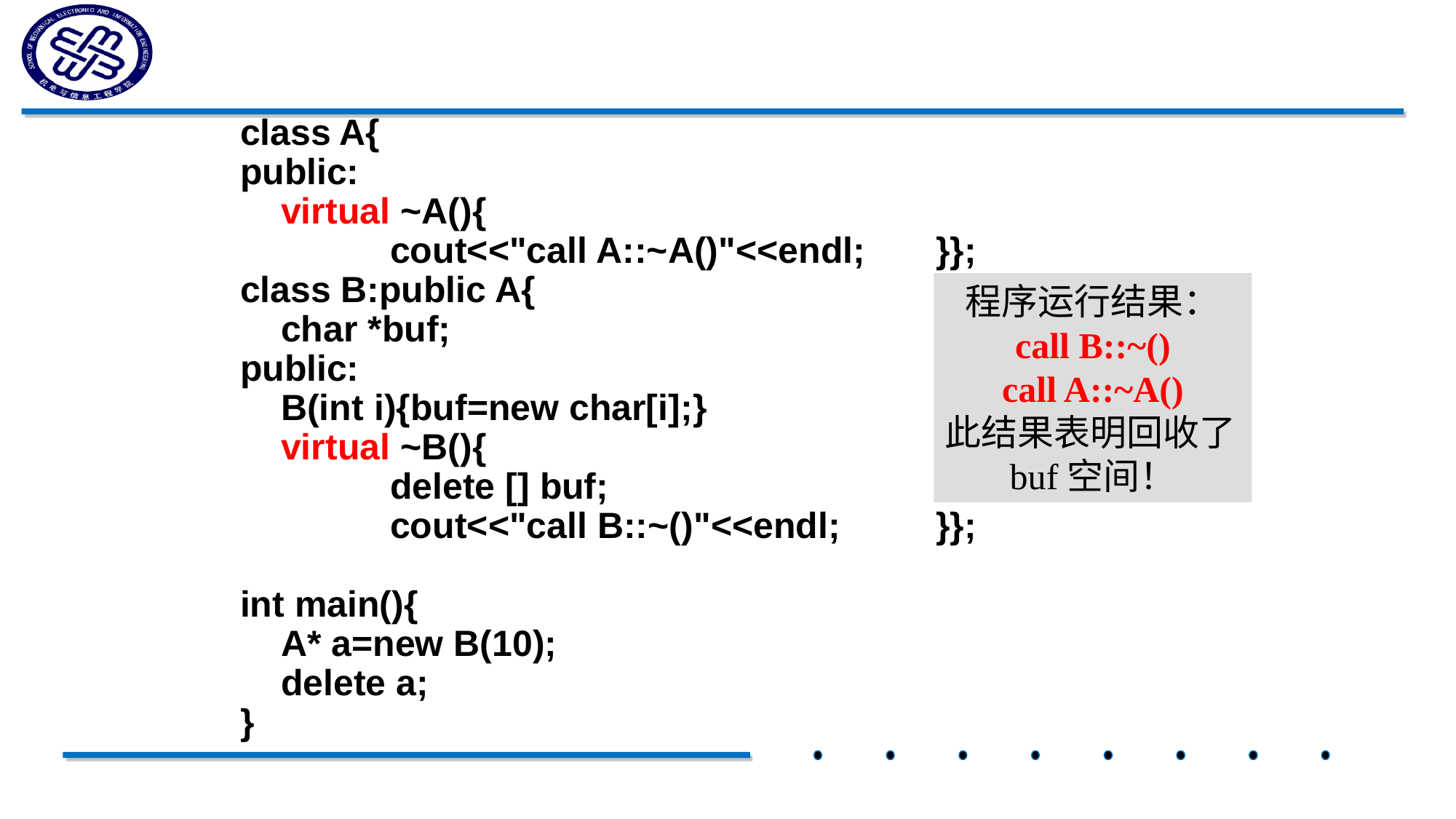

class A{
public:
	virtual ~A(){
		cout<<"call A::~A()"<<endl;	}};
class B:public A{
	char *buf;
public:
	B(int i){buf=new char[i];}
	virtual ~B(){
		delete [] buf;
		cout<<"call B::~()"<<endl;	}};

int main(){
	A* a=new B(10);
	delete a;
}

程序运行结果：
call B::~()
call A::~A()
此结果表明回收了buf空间！